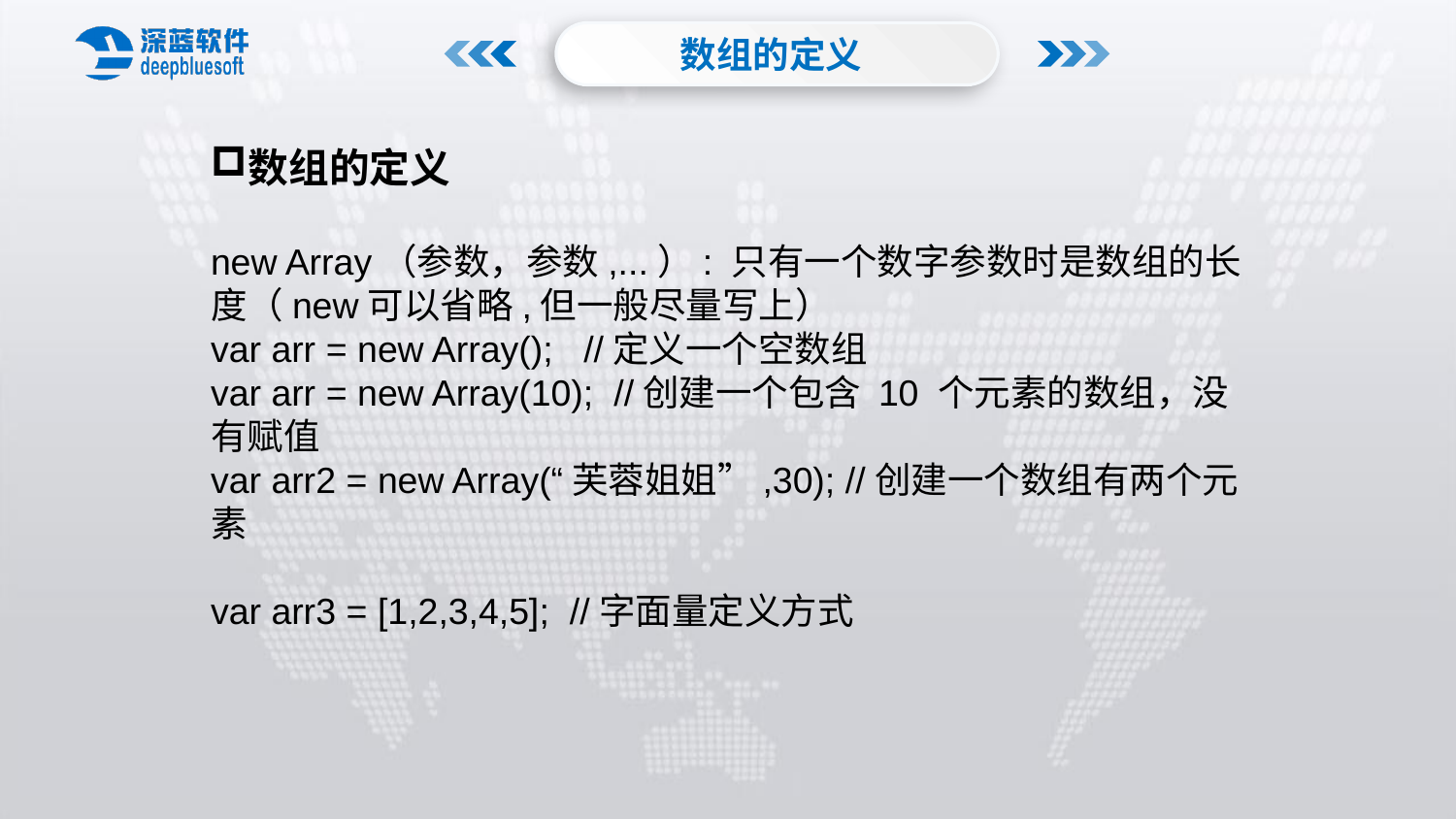

数组的定义

数组的定义

new Array（参数，参数,...）: 只有一个数字参数时是数组的长度（new可以省略,但一般尽量写上）
var arr = new Array();   //定义一个空数组
var arr = new Array(10);  //创建一个包含 10 个元素的数组，没有赋值
var arr2 = new Array(“芙蓉姐姐”,30); //创建一个数组有两个元素

var arr3 = [1,2,3,4,5];  //字面量定义方式